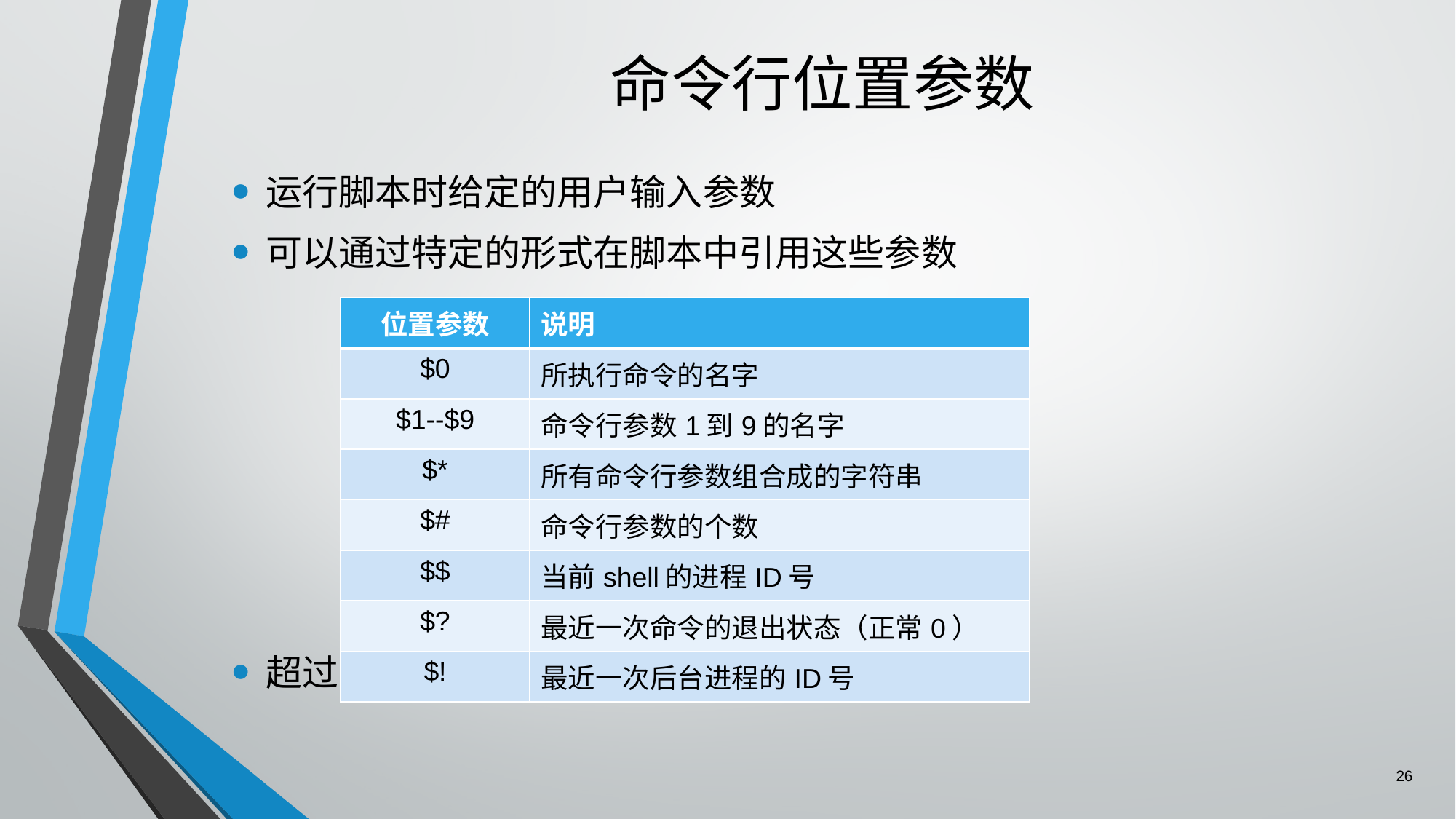

# 命令行位置参数
运行脚本时给定的用户输入参数
可以通过特定的形式在脚本中引用这些参数

超过9个参数时，可使用shift命令将参数移位

| 位置参数 | 说明 |
| --- | --- |
| $0 | 所执行命令的名字 |
| $1--$9 | 命令行参数1到9的名字 |
| $\* | 所有命令行参数组合成的字符串 |
| $# | 命令行参数的个数 |
| $$ | 当前shell的进程ID号 |
| $? | 最近一次命令的退出状态（正常0） |
| $! | 最近一次后台进程的ID号 |
26